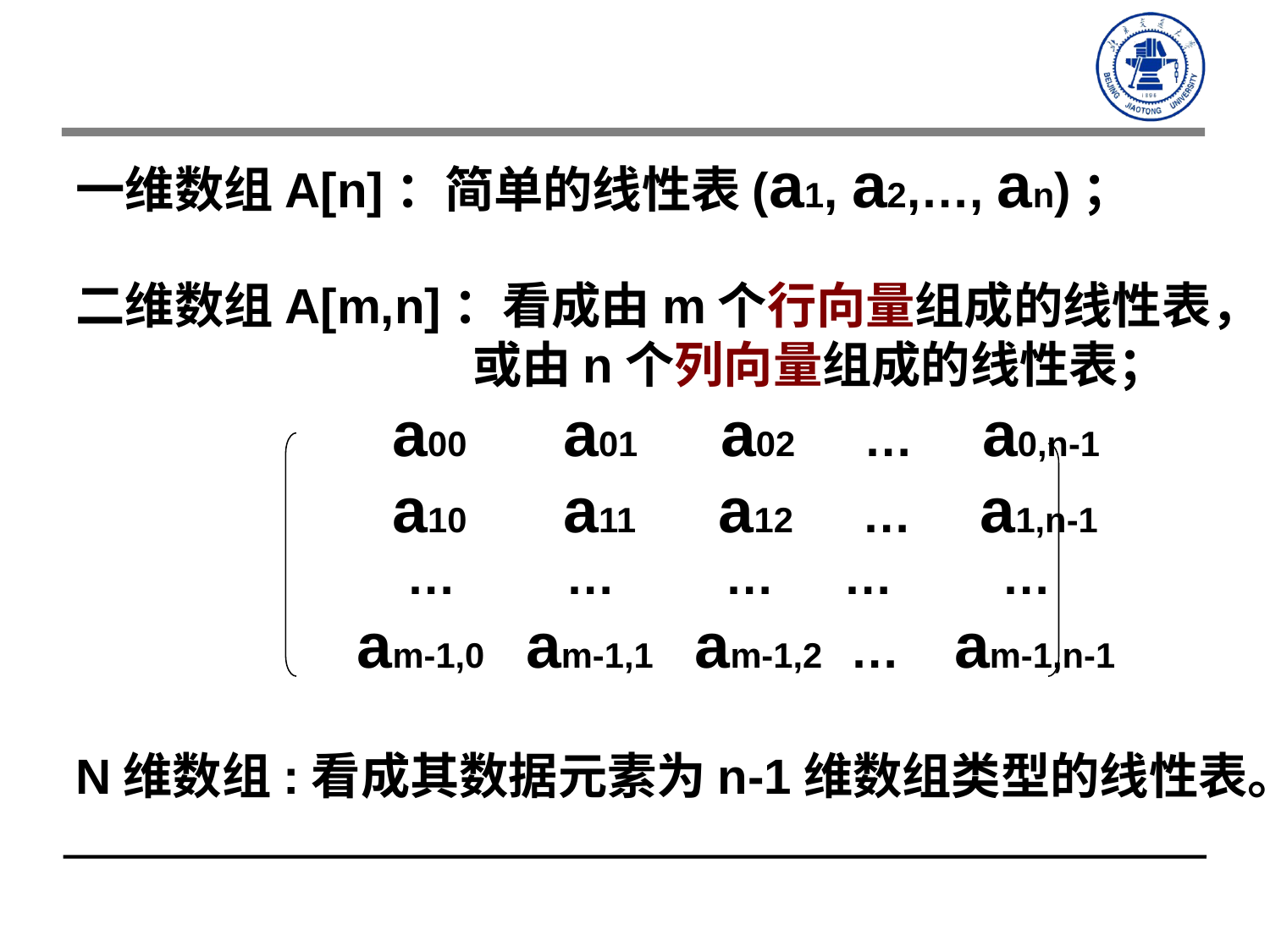

一维数组A[n]：简单的线性表(a1, a2,…, an)；
二维数组A[m,n]：看成由m个行向量组成的线性表，或由n个列向量组成的线性表；
                       a00       a01      a02     …     a0,n-1
                       a10       a11      a12     …     a1,n-1
                                  …        …        …     …        …
                am-1,0   am-1,1   am-1,2  …    am-1,n-1

N维数组:看成其数据元素为n-1维数组类型的线性表。